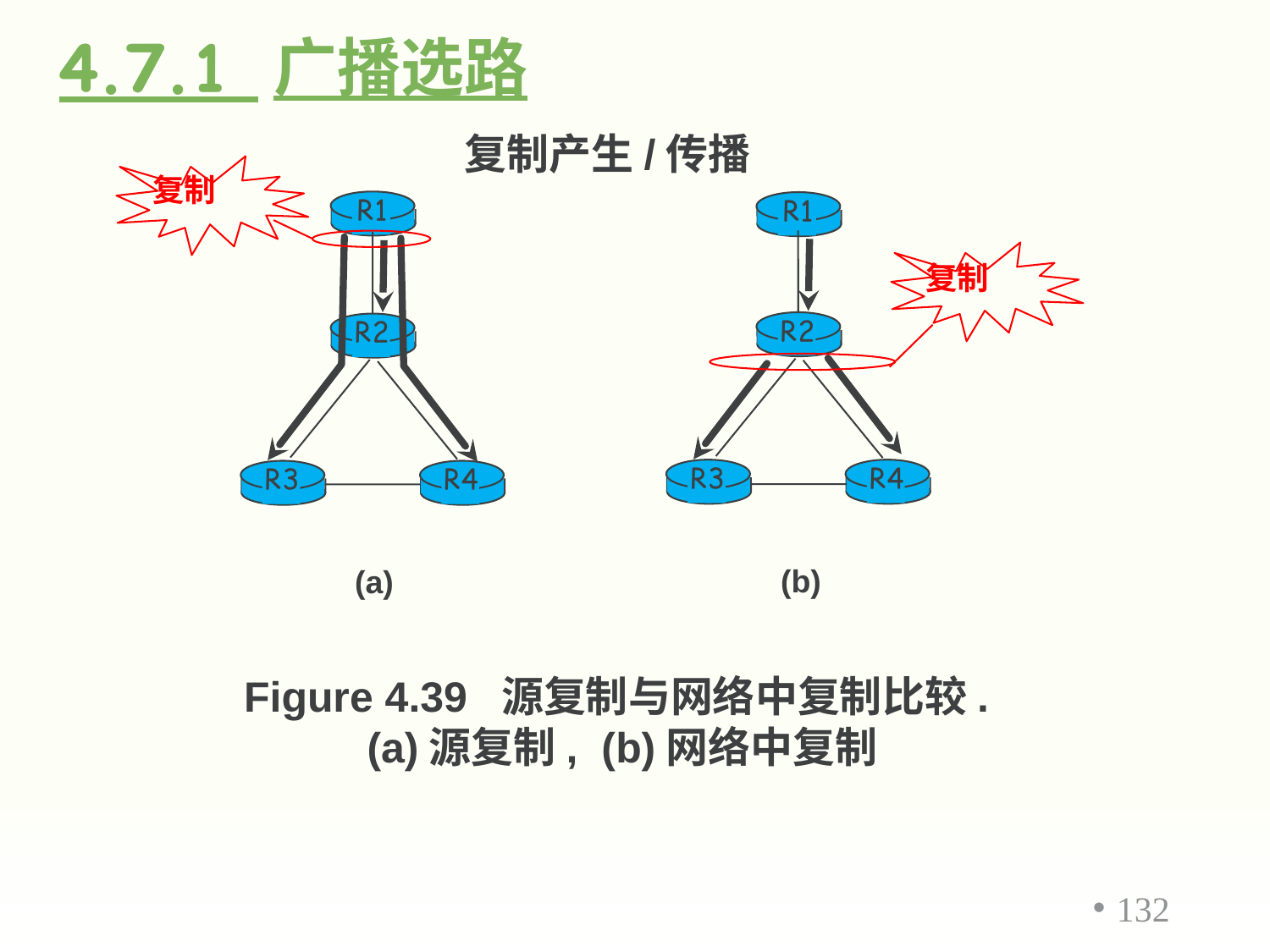

4.7.1 广播选路
复制产生/传播

复制
R1

R1

复制
R2

R2

R3

R4

R3

R4

(b)
(a)
Figure 4.39  源复制与网络中复制比较.
(a)源复制,  (b)网络中复制
132